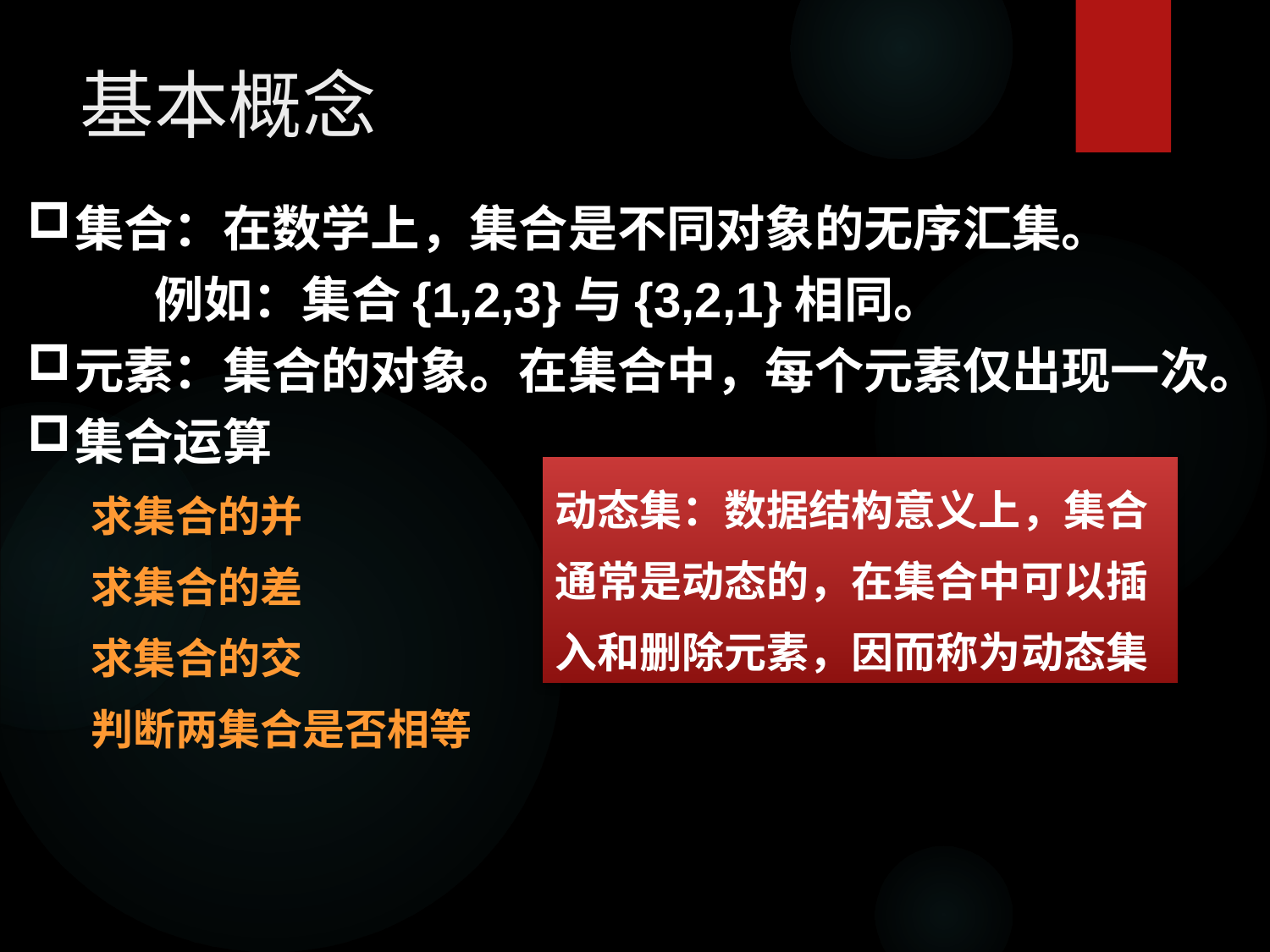

# 基本概念
集合：在数学上，集合是不同对象的无序汇集。
	例如：集合{1,2,3}与{3,2,1}相同。
元素：集合的对象。在集合中，每个元素仅出现一次。
集合运算
求集合的并
求集合的差
求集合的交
判断两集合是否相等

动态集：数据结构意义上，集合通常是动态的，在集合中可以插入和删除元素，因而称为动态集